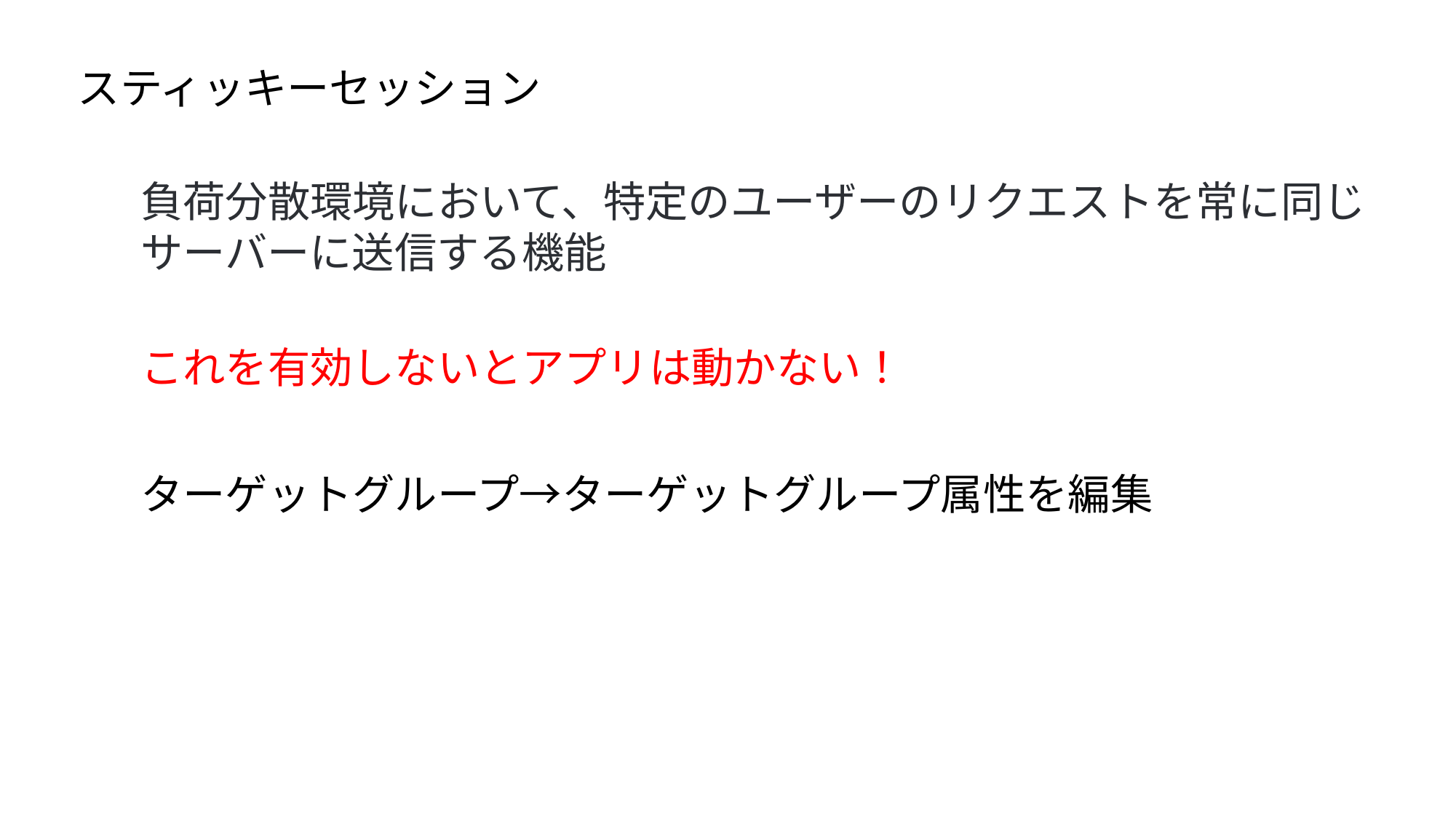

スティッキーセッション
負荷分散環境において、特定のユーザーのリクエストを常に同じサーバーに送信する機能
これを有効しないとアプリは動かない！
ターゲットグループ→ターゲットグループ属性を編集